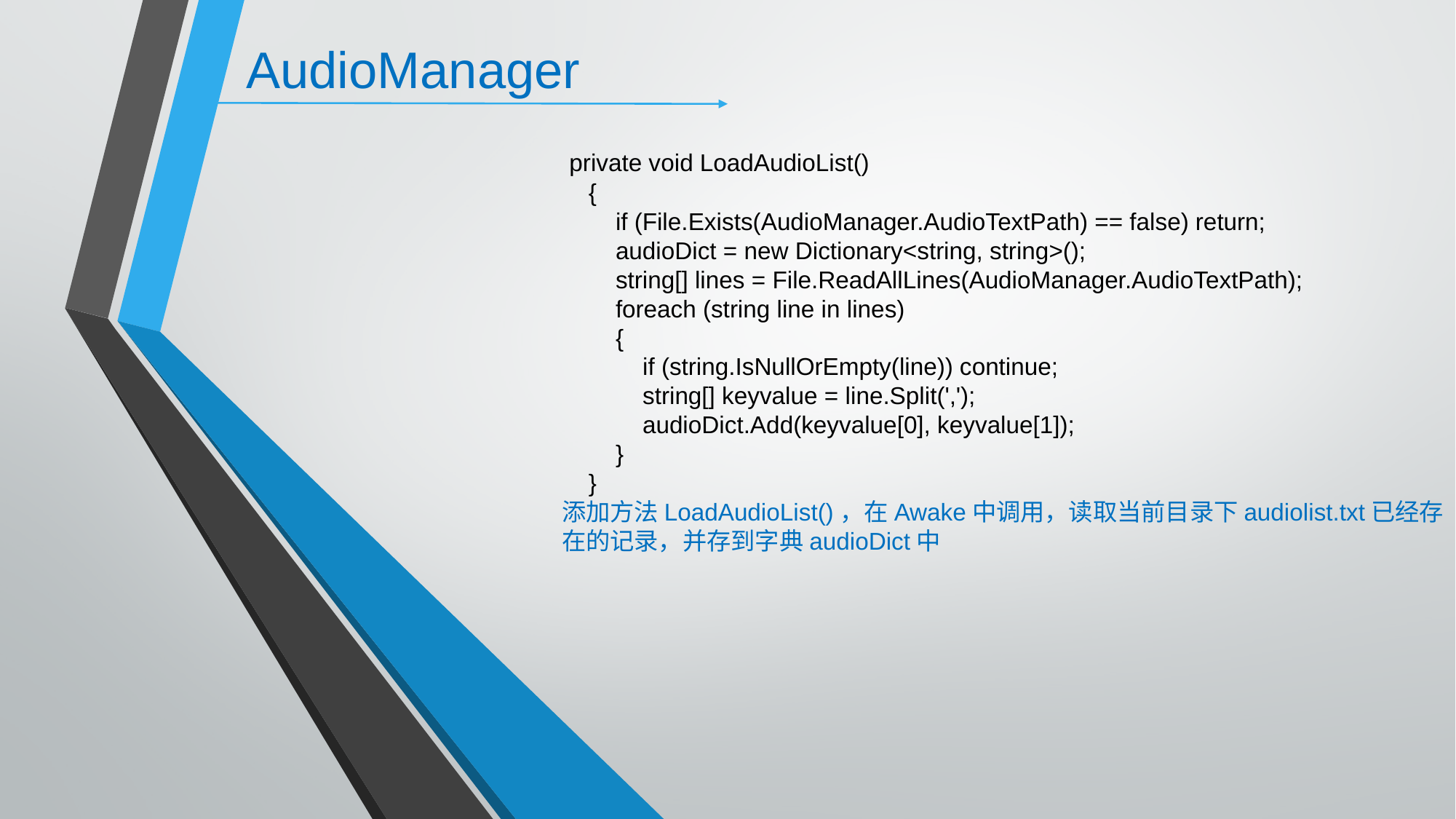

# AudioManager
 private void LoadAudioList()
    {
        if (File.Exists(AudioManager.AudioTextPath) == false) return;
        audioDict = new Dictionary<string, string>();
        string[] lines = File.ReadAllLines(AudioManager.AudioTextPath);
        foreach (string line in lines)
        {
            if (string.IsNullOrEmpty(line)) continue;
            string[] keyvalue = line.Split(',');
            audioDict.Add(keyvalue[0], keyvalue[1]);
        }
    }
添加方法LoadAudioList()，在Awake中调用，读取当前目录下audiolist.txt已经存在的记录，并存到字典audioDict中